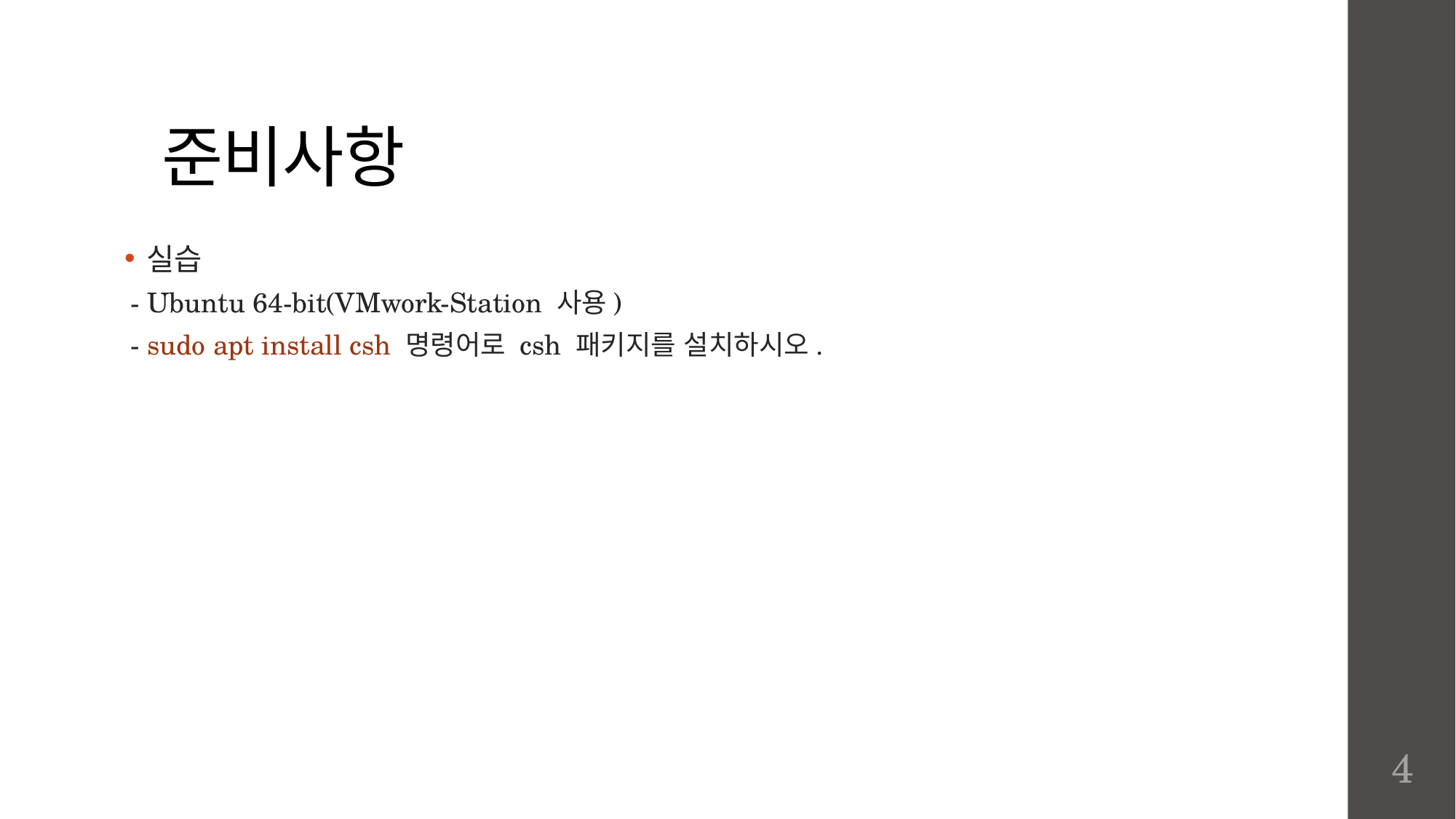

# 준비사항
실습
     - Ubuntu 64-bit(VMwork-Station 사용)
     - sudo apt install csh 명령어로 csh 패키지를 설치하시오.

4